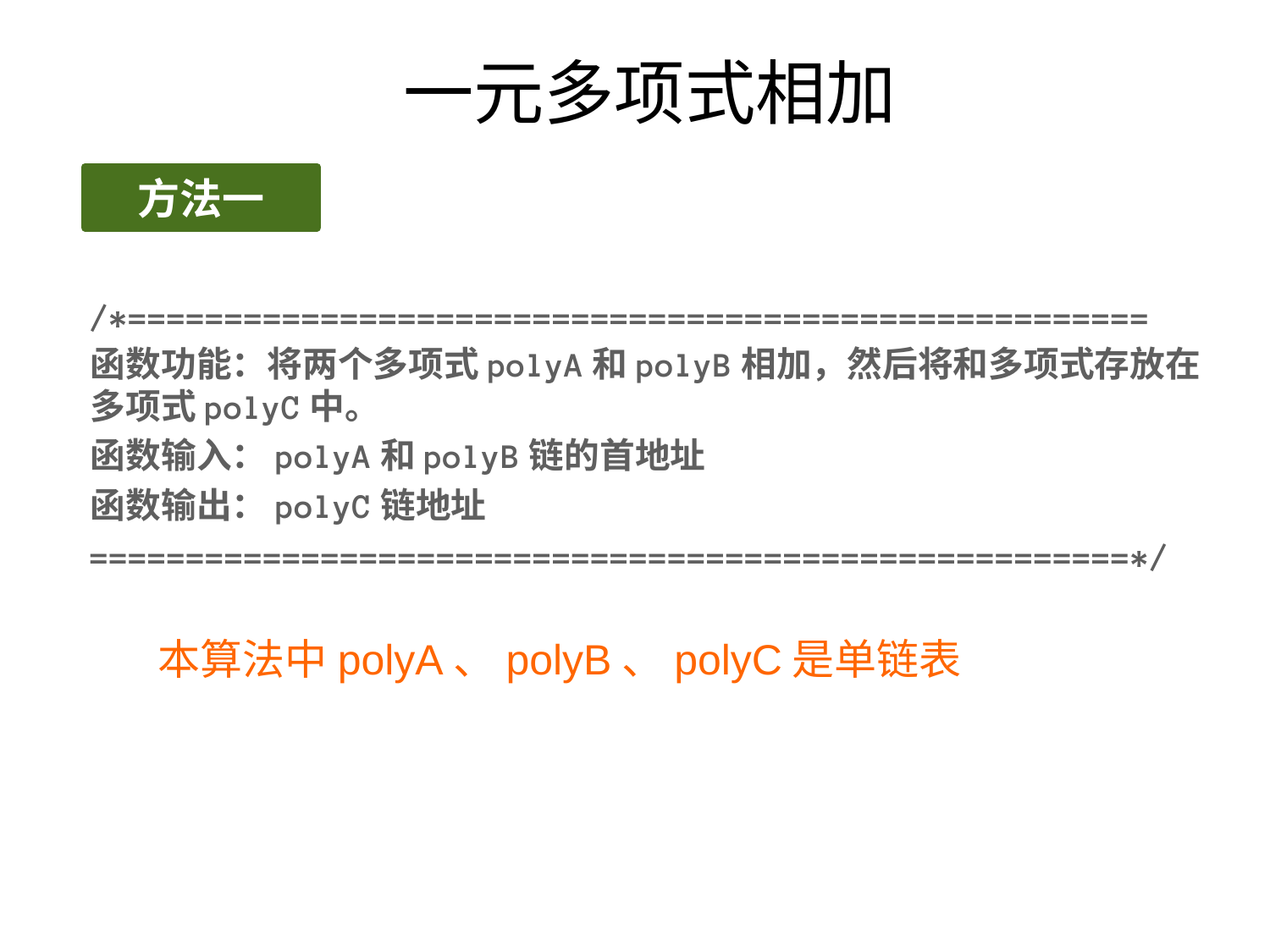

# 一元多项式相加
方法一
/*=====================================================
函数功能：将两个多项式polyA和polyB相加，然后将和多项式存放在多项式polyC中。
函数输入：polyA和polyB链的首地址
函数输出：polyC链地址
======================================================*/

本算法中polyA、polyB、polyC是单链表
198